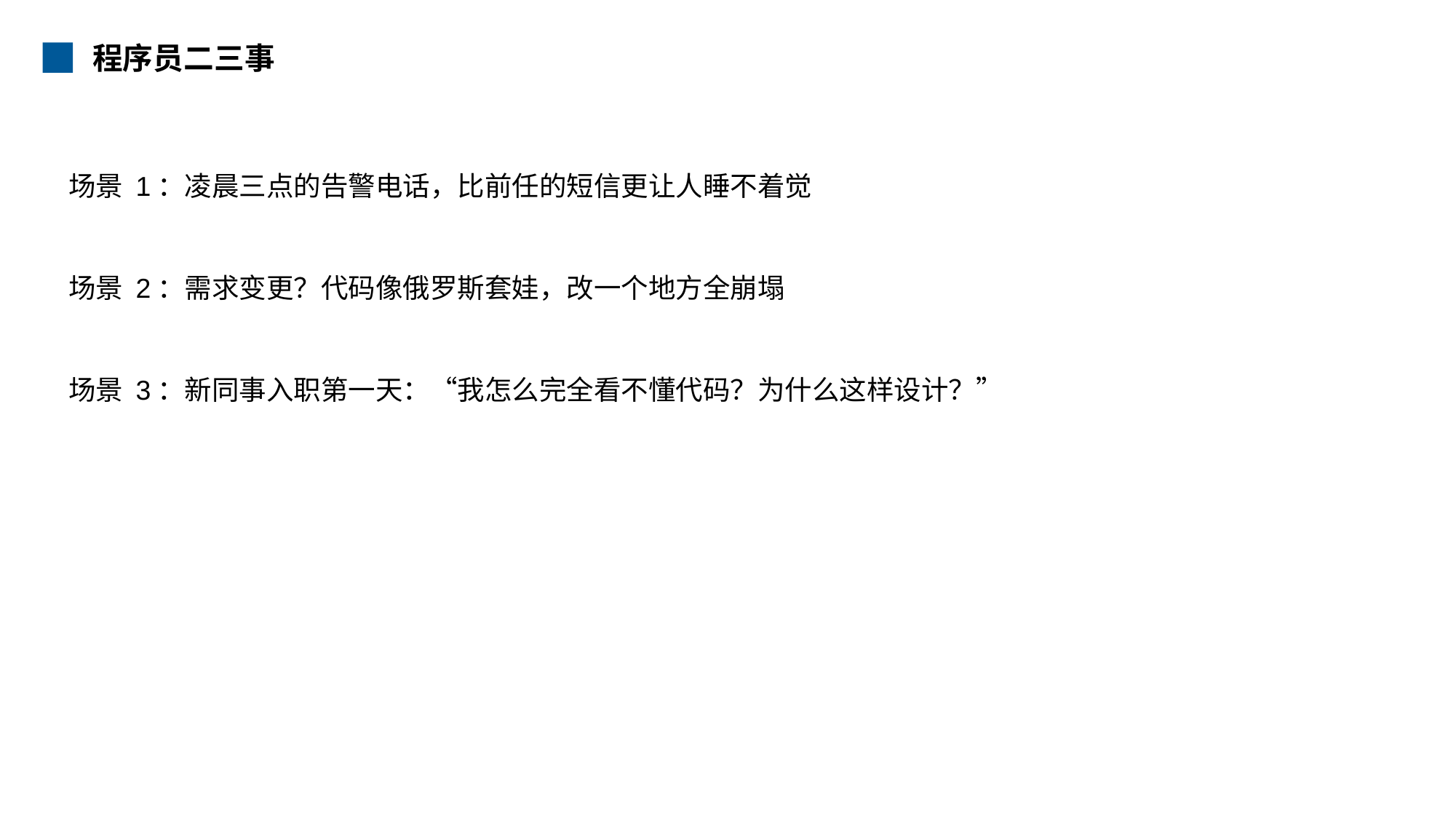

程序员二三事

场景 1：凌晨三点的告警电话，比前任的短信更让人睡不着觉
场景 2：需求变更？代码像俄罗斯套娃，改一个地方全崩塌
场景 3：新同事入职第一天：“我怎么完全看不懂代码？为什么这样设计？”
2